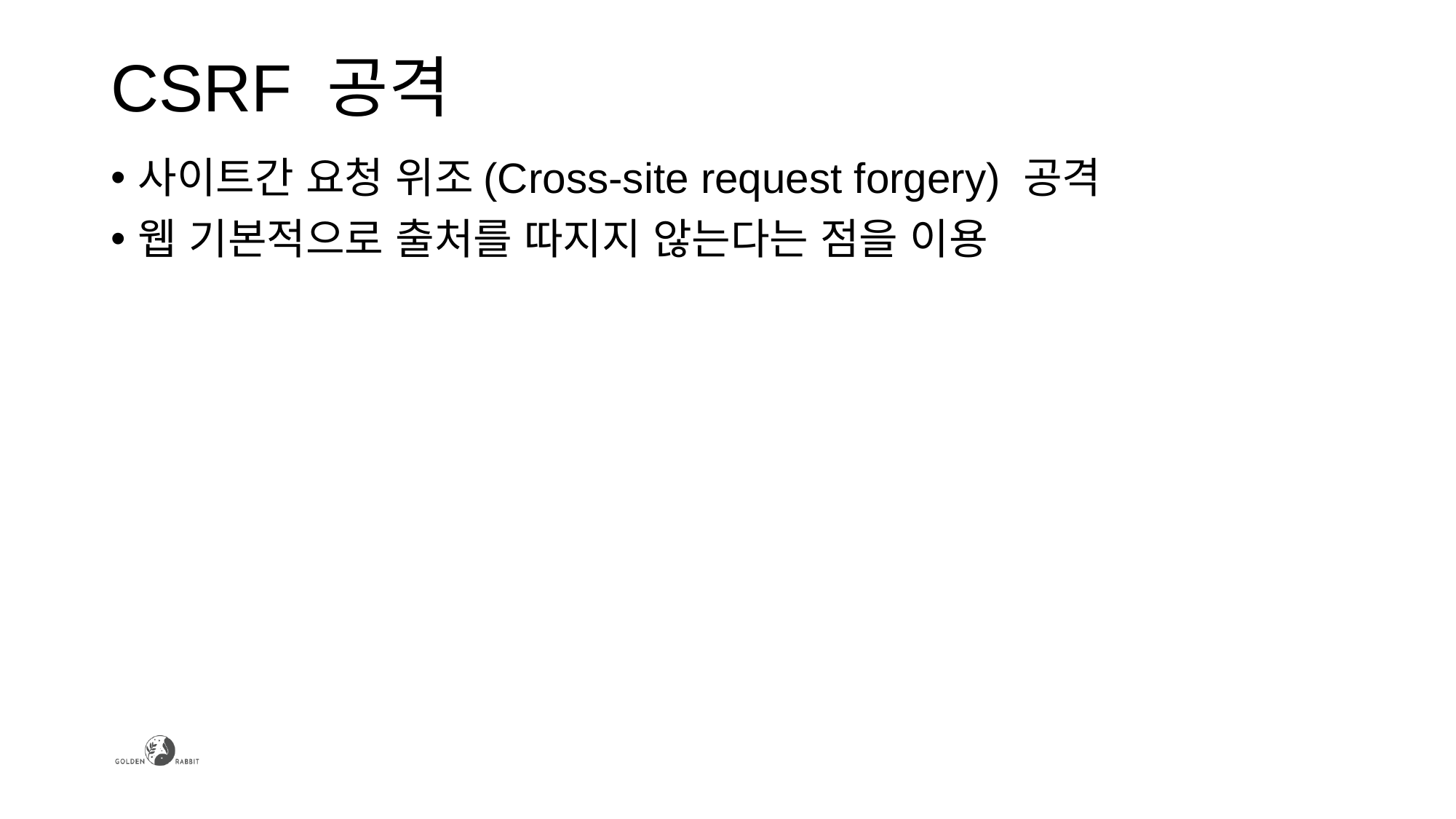

# CSRF 공격
사이트간 요청 위조(Cross-site request forgery) 공격
웹 기본적으로 출처를 따지지 않는다는 점을 이용